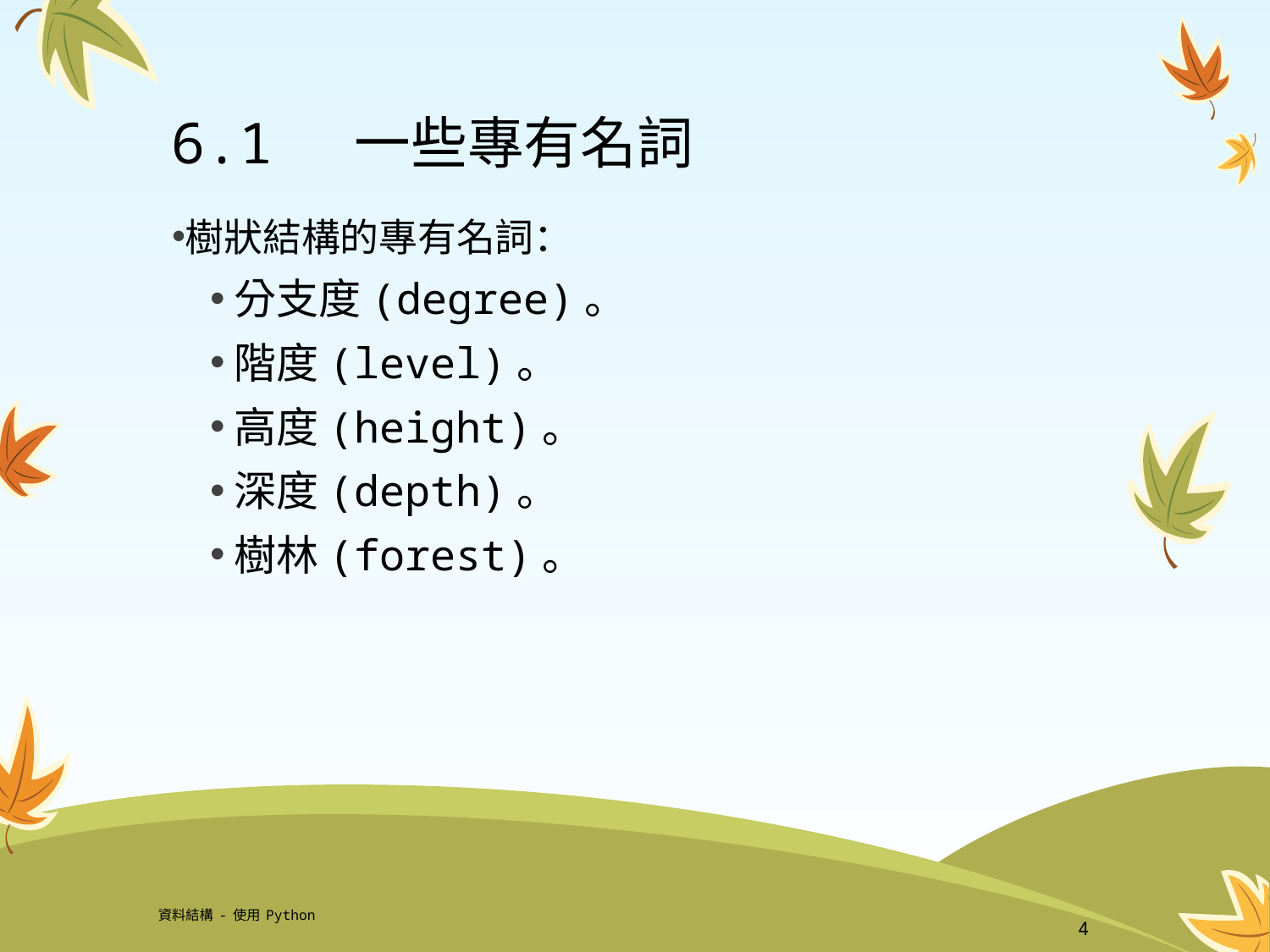

# 6.1  一些專有名詞
樹狀結構的專有名詞：
分支度(degree)。
階度(level)。
高度(height)。
深度(depth)。
樹林(forest)。

資料結構-使用Python
4